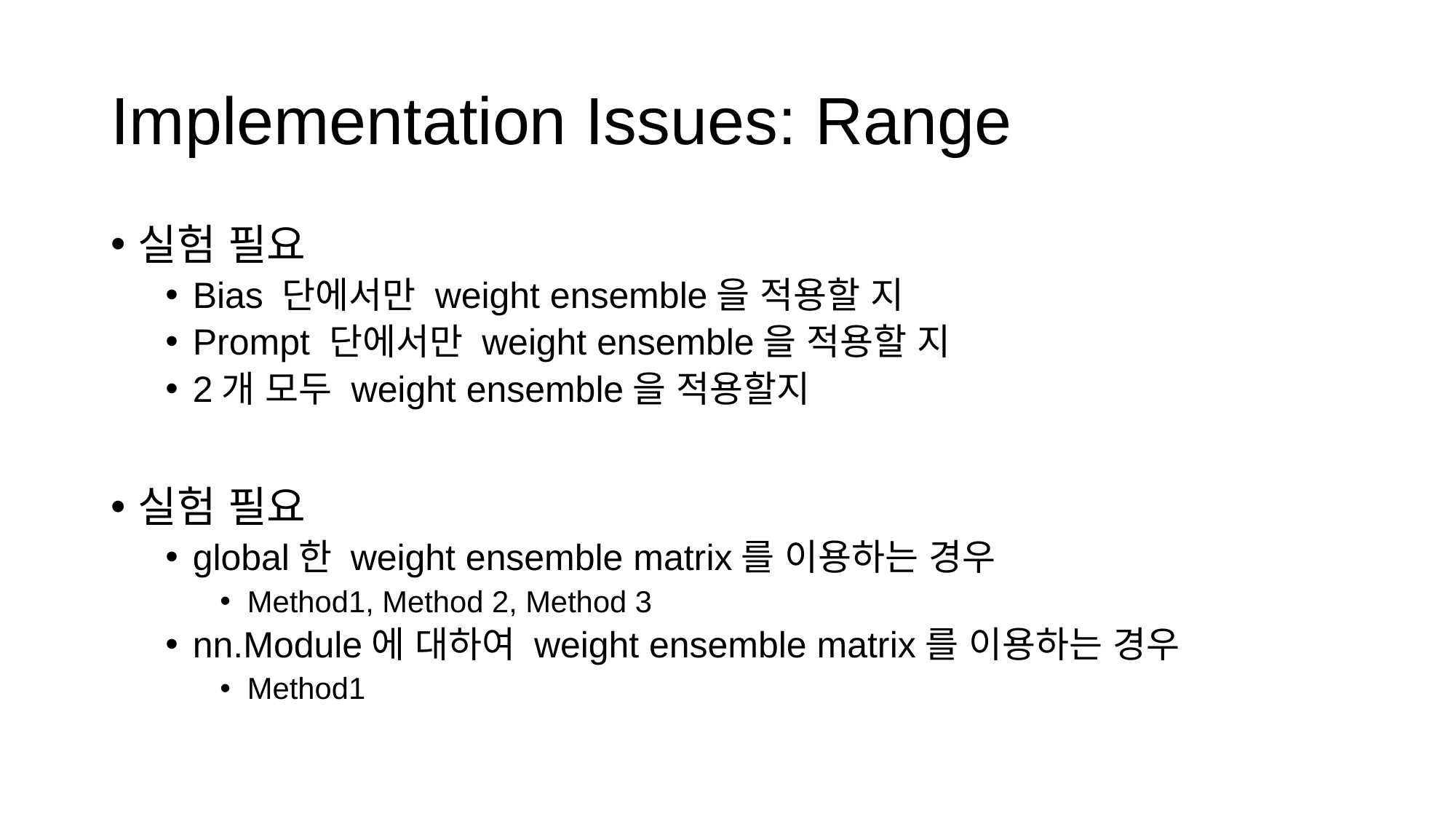

# Implementation Issues: Range
실험 필요
Bias 단에서만 weight ensemble을 적용할 지
Prompt 단에서만 weight ensemble을 적용할 지
2개 모두 weight ensemble을 적용할지

실험 필요
global한 weight ensemble matrix를 이용하는 경우
Method1, Method 2, Method 3
nn.Module에 대하여 weight ensemble matrix를 이용하는 경우
Method1